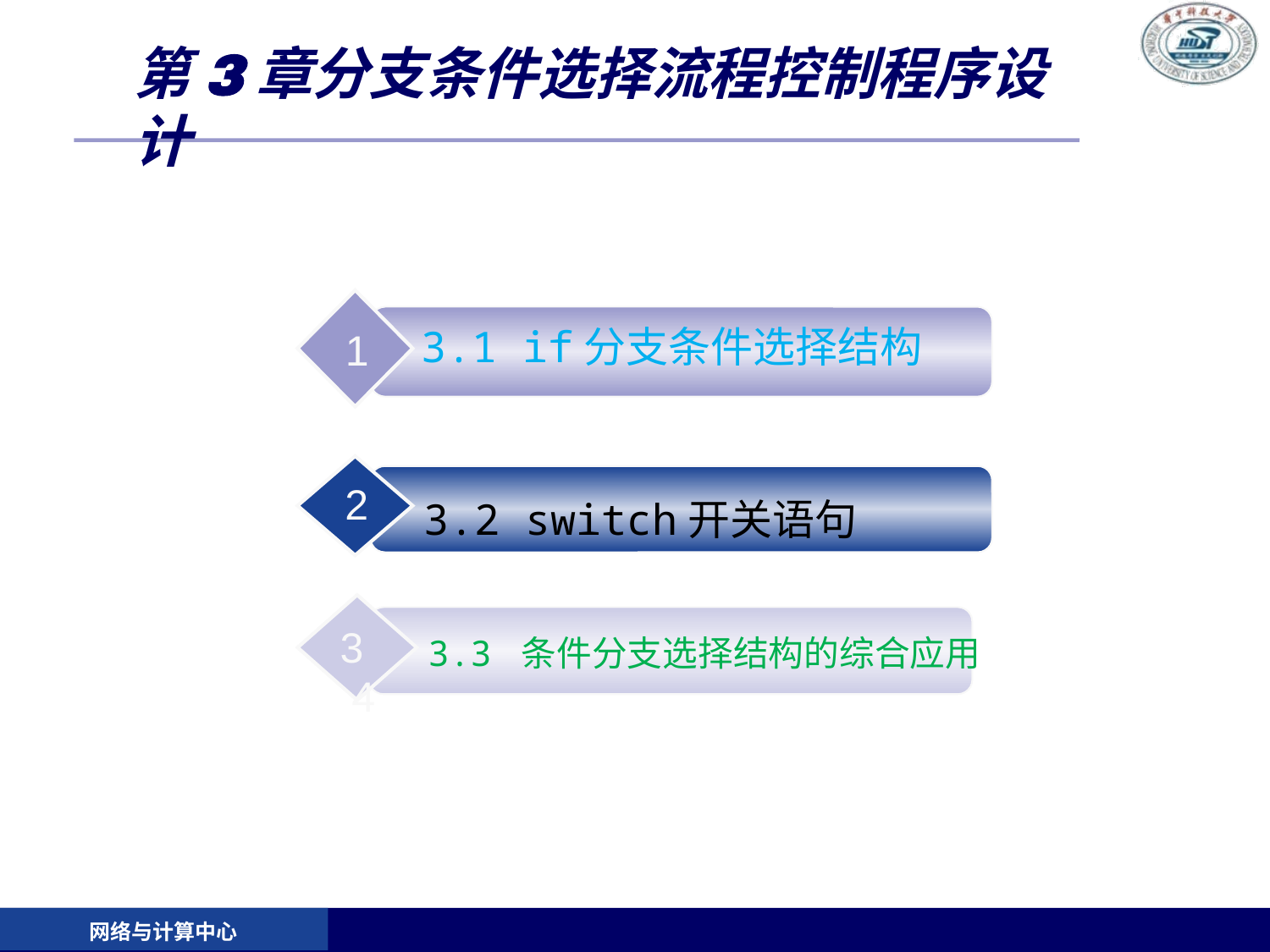

# 第3章分支条件选择流程控制程序设计

3.1 if分支条件选择结构
1

2
3.2 switch开关语句

3
3.3 条件分支选择结构的综合应用
4
网络与计算中心